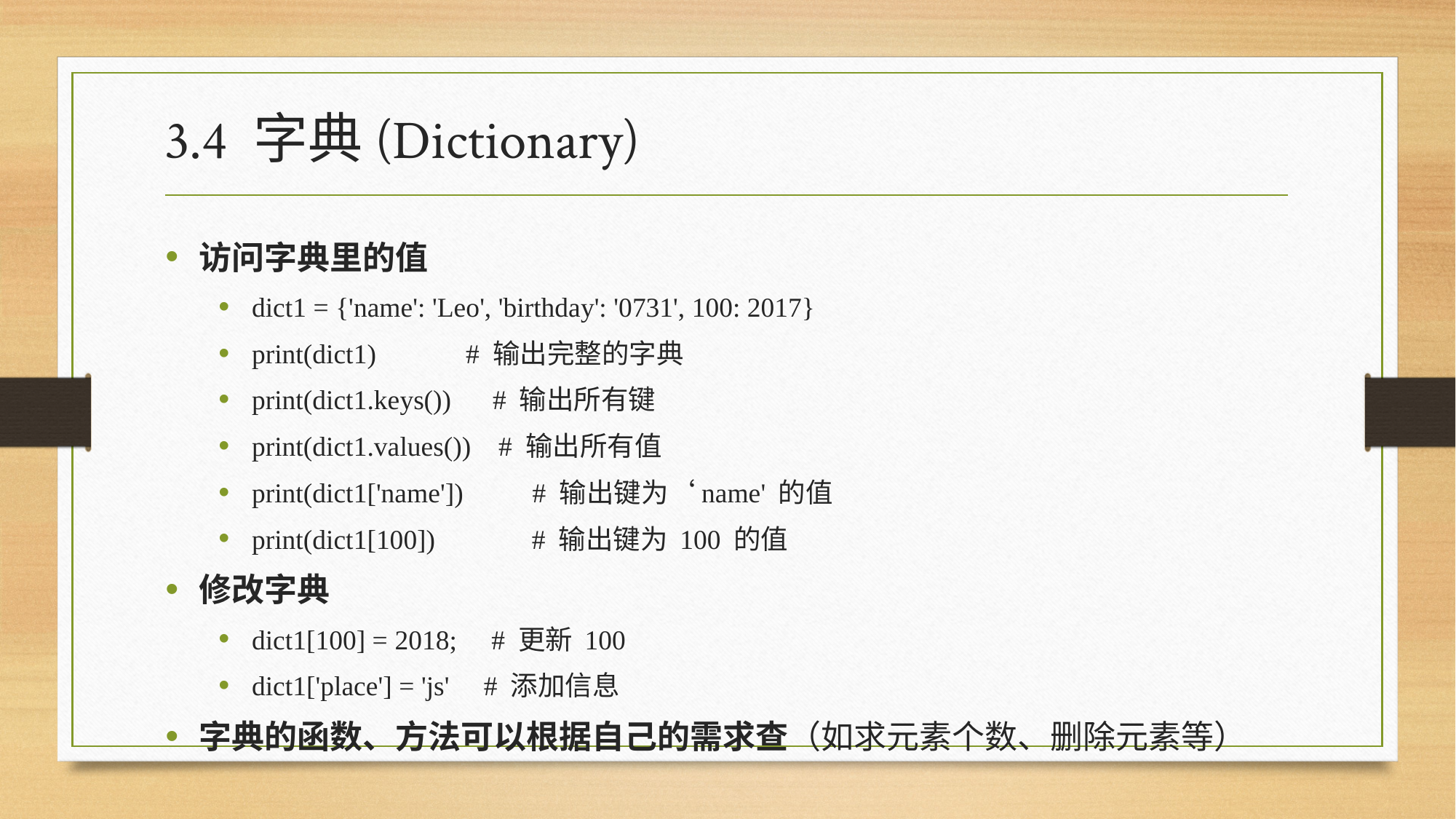

# 3.4 字典(Dictionary)
访问字典里的值
dict1 = {'name': 'Leo', 'birthday': '0731', 100: 2017}
print(dict1)             # 输出完整的字典
print(dict1.keys())      # 输出所有键
print(dict1.values())    # 输出所有值
print(dict1['name'])          # 输出键为‘name' 的值
print(dict1[100])              # 输出键为 100 的值
修改字典
dict1[100] = 2018;     # 更新 100
dict1['place'] = 'js'     # 添加信息
字典的函数、方法可以根据自己的需求查（如求元素个数、删除元素等）